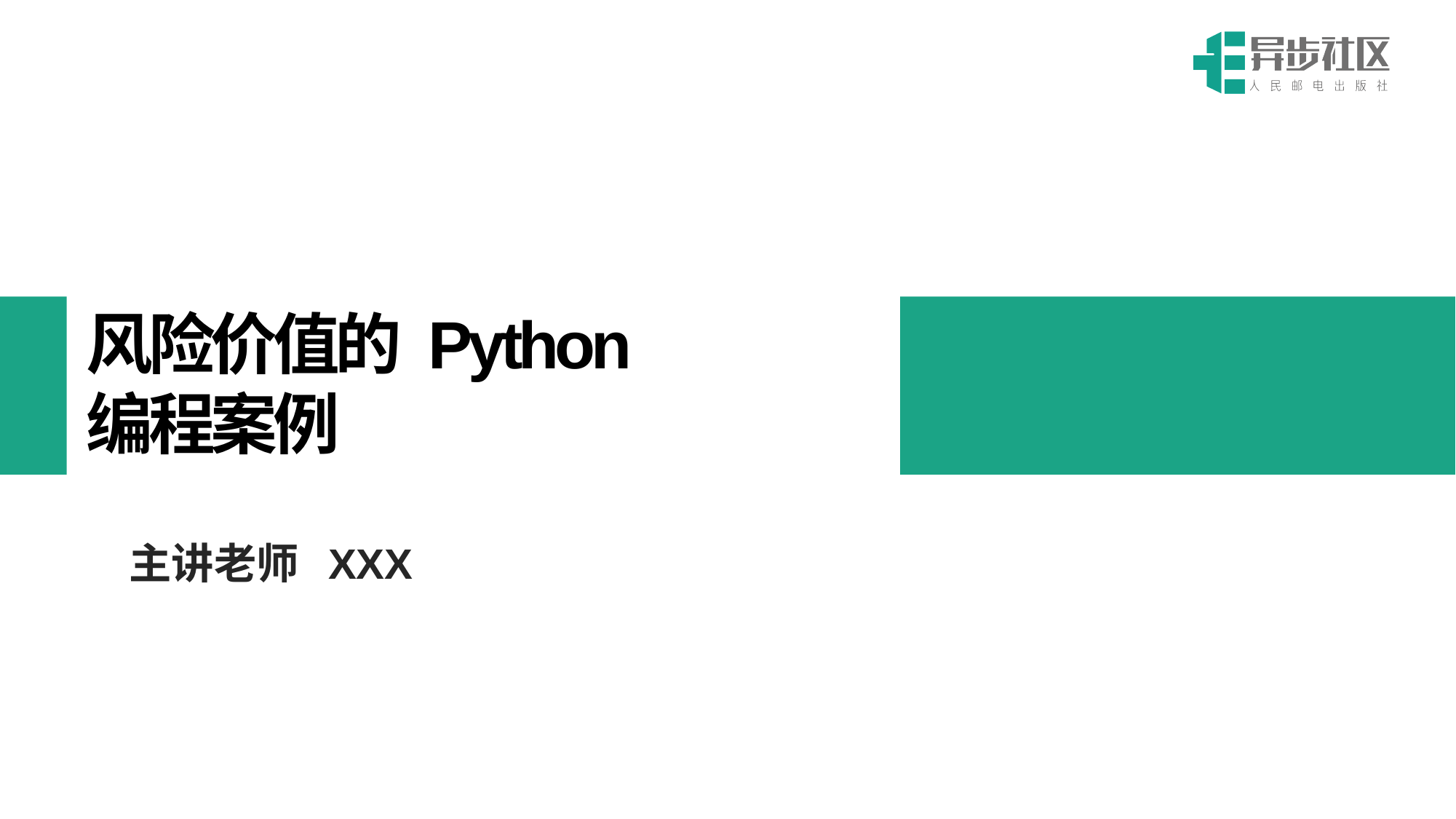

风险价值的 Python
编程案例
主讲老师  XXX
DESIGNED & WORDPRESS ALL BY ALONIC